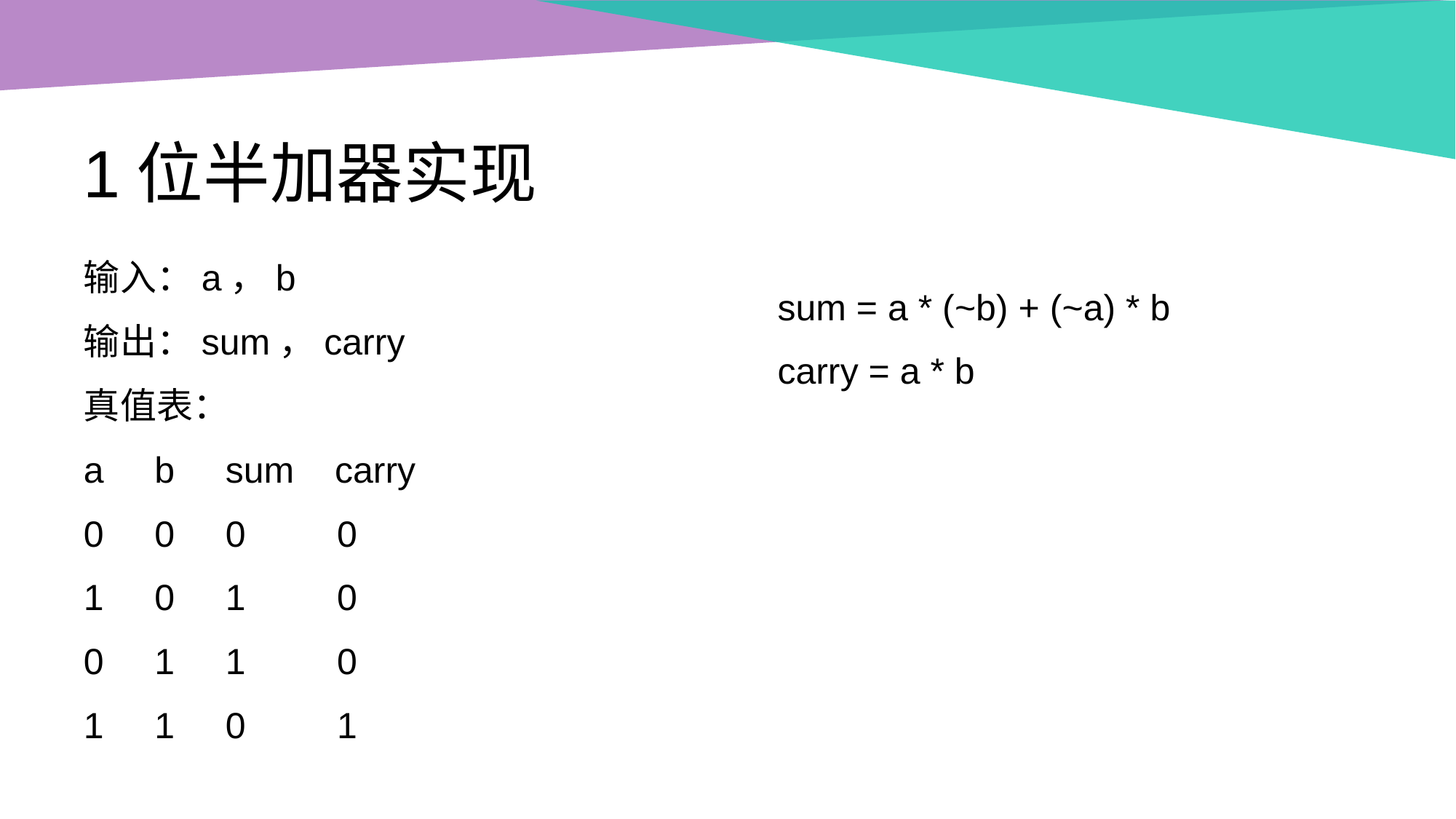

# 1位半加器实现
输入：a，b
输出：sum，carry
真值表：
a     b     sum    carry
0     0     0         0
1     0     1         0
0     1     1         0
1     1     0         1

sum = a * (~b) + (~a) * b
carry = a * b